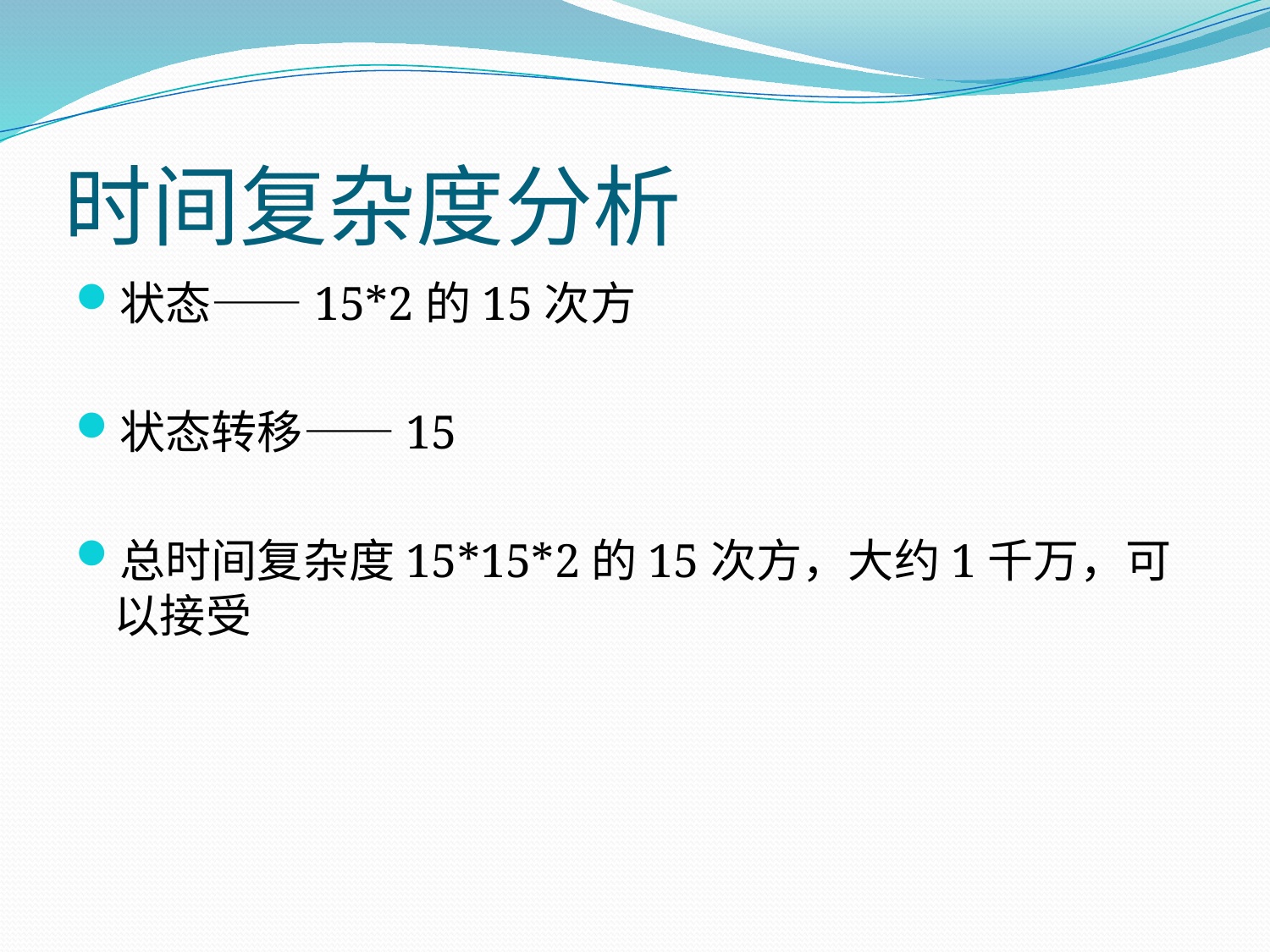

# 时间复杂度分析
状态——15*2的15次方

状态转移——15

总时间复杂度15*15*2的15次方，大约1千万，可以接受